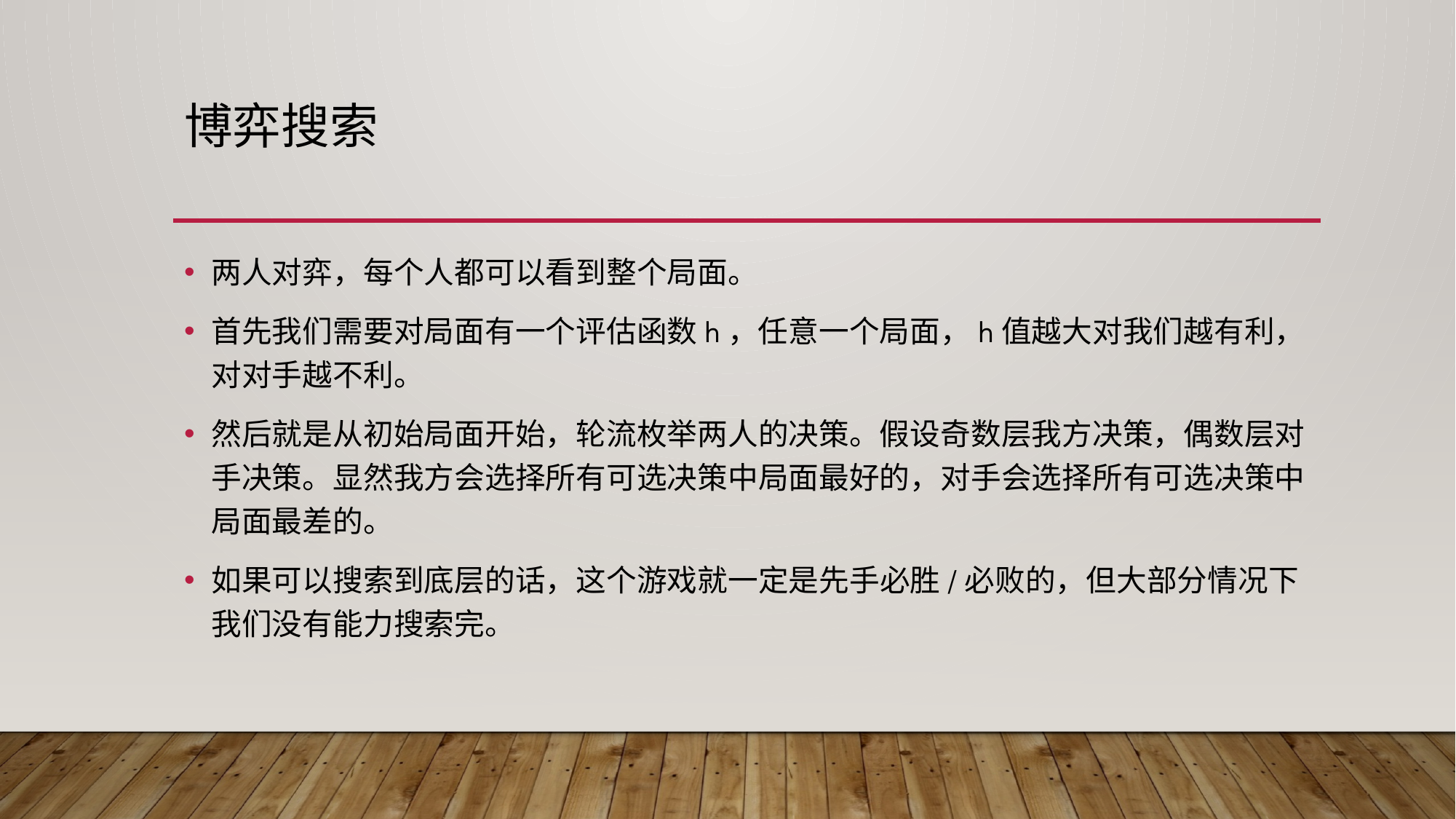

# 博弈搜索
两人对弈，每个人都可以看到整个局面。
首先我们需要对局面有一个评估函数h，任意一个局面，h值越大对我们越有利，对对手越不利。
然后就是从初始局面开始，轮流枚举两人的决策。假设奇数层我方决策，偶数层对手决策。显然我方会选择所有可选决策中局面最好的，对手会选择所有可选决策中局面最差的。
如果可以搜索到底层的话，这个游戏就一定是先手必胜/必败的，但大部分情况下我们没有能力搜索完。